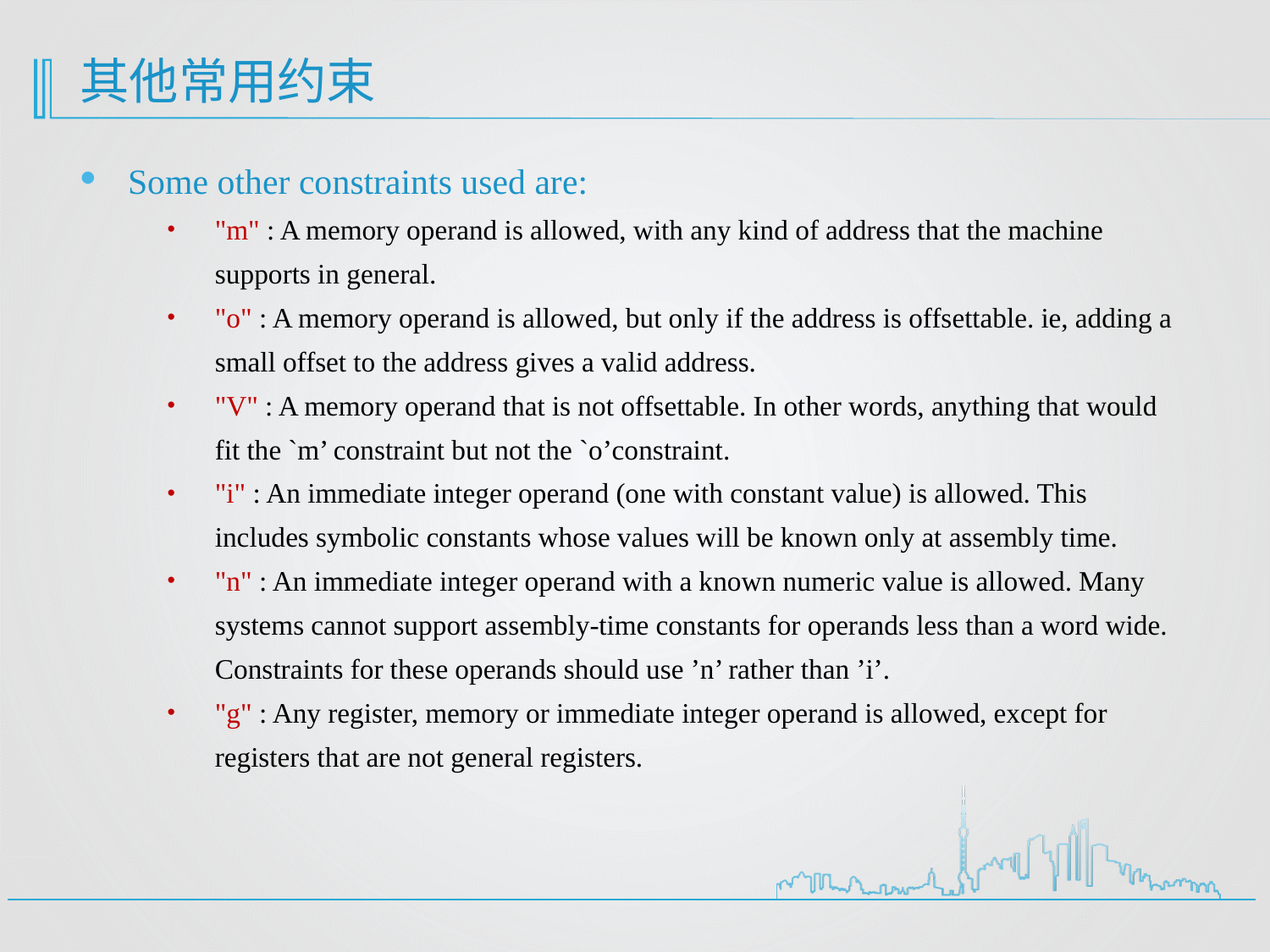

# 其他常用约束
Some other constraints used are:
"m" : A memory operand is allowed, with any kind of address that the machine supports in general.
"o" : A memory operand is allowed, but only if the address is offsettable. ie, adding a small offset to the address gives a valid address.
"V" : A memory operand that is not offsettable. In other words, anything that would fit the `m’ constraint but not the `o’constraint.
"i" : An immediate integer operand (one with constant value) is allowed. This includes symbolic constants whose values will be known only at assembly time.
"n" : An immediate integer operand with a known numeric value is allowed. Many systems cannot support assembly-time constants for operands less than a word wide. Constraints for these operands should use ’n’ rather than ’i’.
"g" : Any register, memory or immediate integer operand is allowed, except for registers that are not general registers.